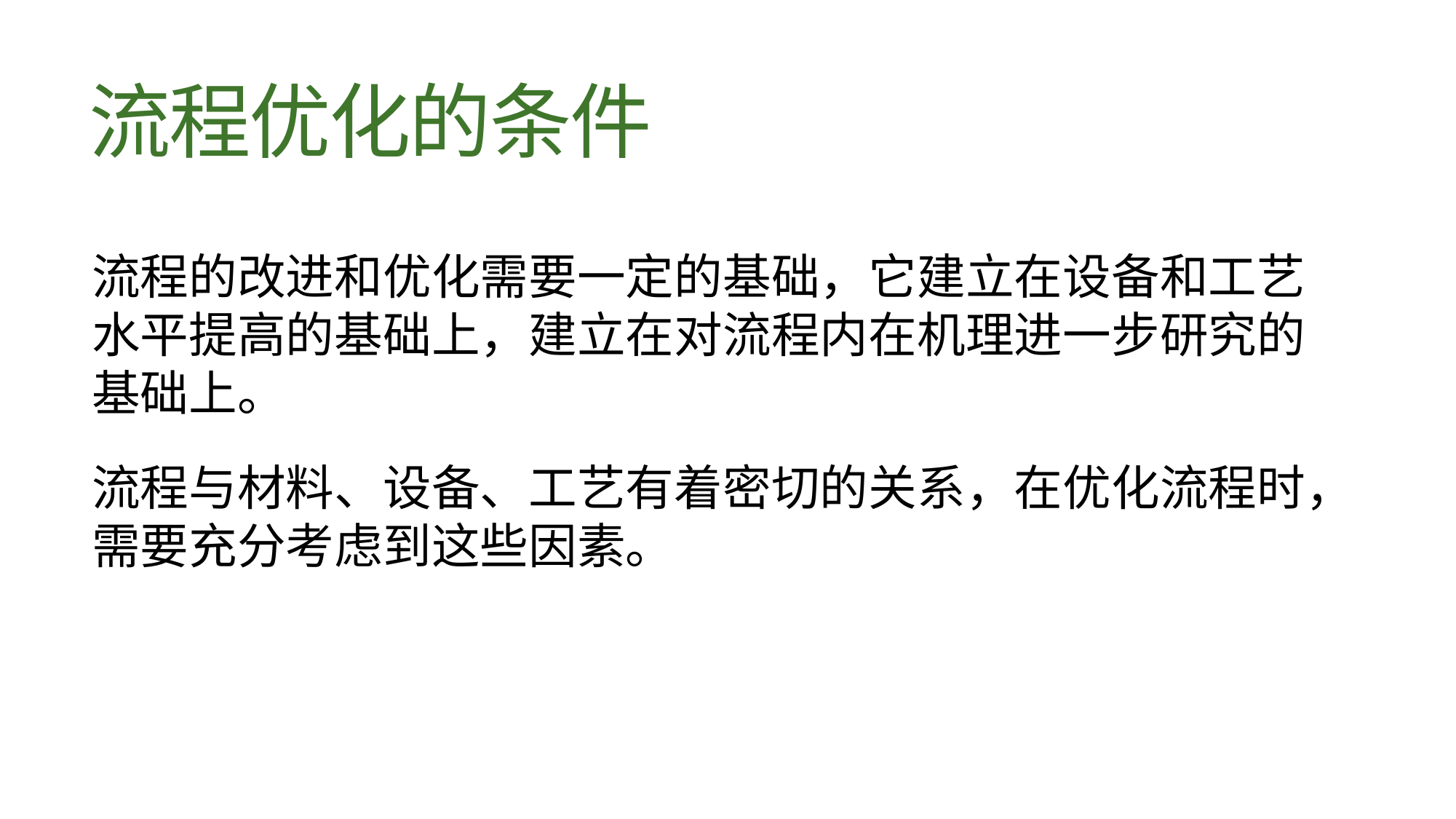

# 流程优化的条件
流程的改进和优化需要一定的基础，它建立在设备和工艺水平提高的基础上，建立在对流程内在机理进一步研究的基础上。
流程与材料、设备、工艺有着密切的关系，在优化流程时，需要充分考虑到这些因素。